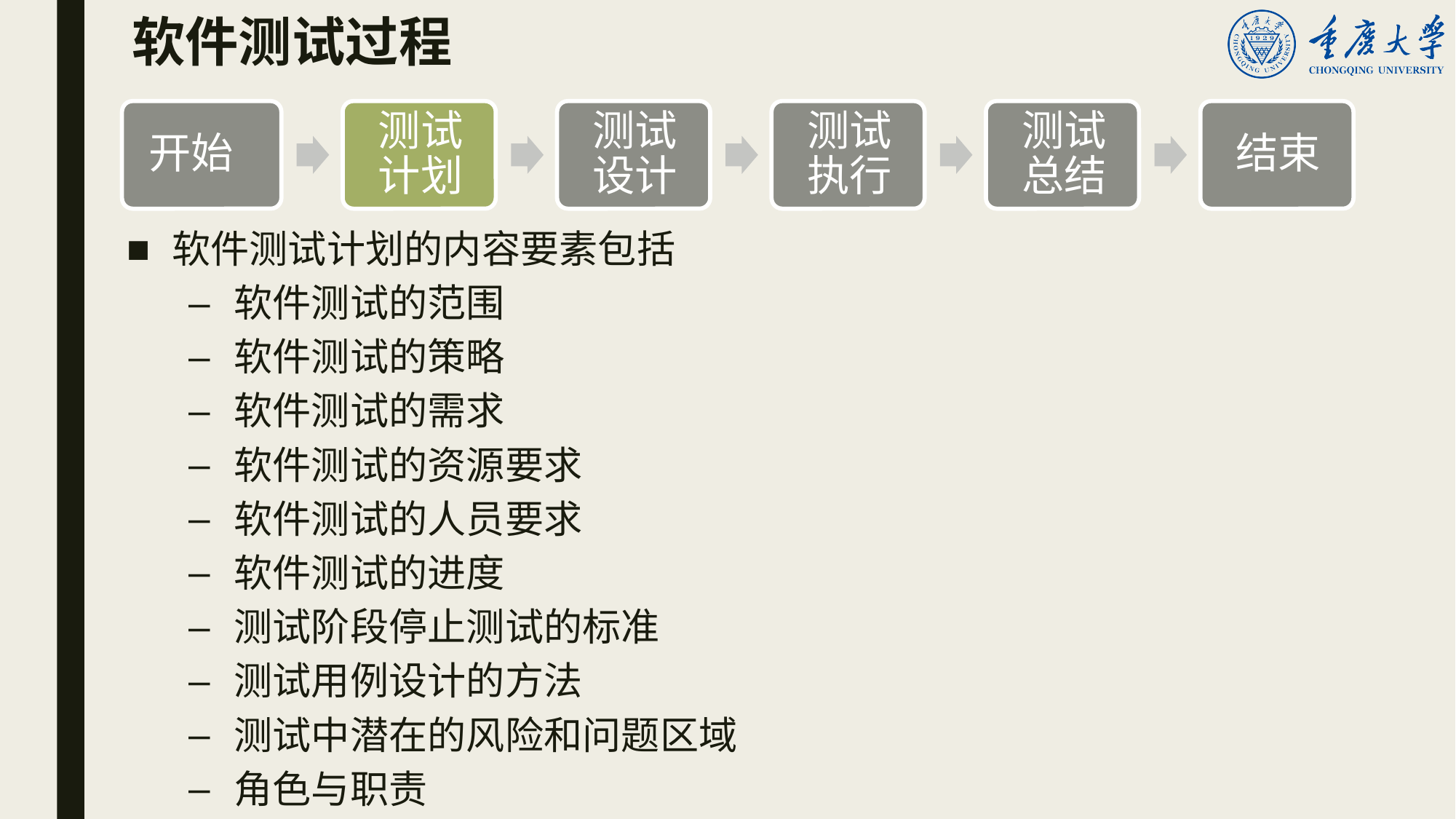

# 软件测试过程
开始

测试计划

测试设计

测试执行

测试总结

结束
软件测试计划的内容要素包括
软件测试的范围
软件测试的策略
软件测试的需求
软件测试的资源要求
软件测试的人员要求
软件测试的进度
测试阶段停止测试的标准
测试用例设计的方法
测试中潜在的风险和问题区域
角色与职责